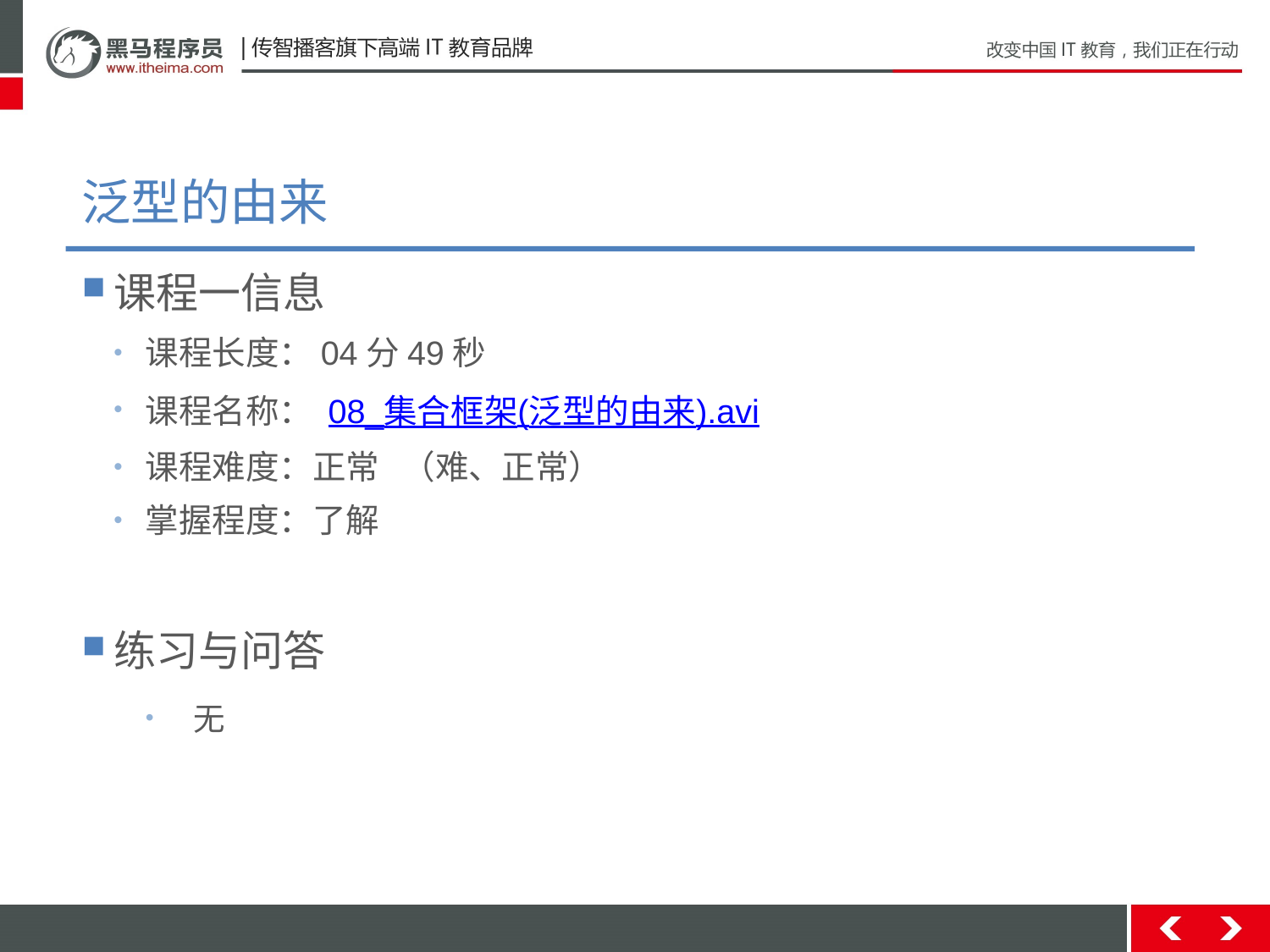

# 泛型的由来
课程一信息
课程长度：04分49秒
课程名称： 08_集合框架(泛型的由来).avi
课程难度：正常   （难、正常）
掌握程度：了解

练习与问答
无